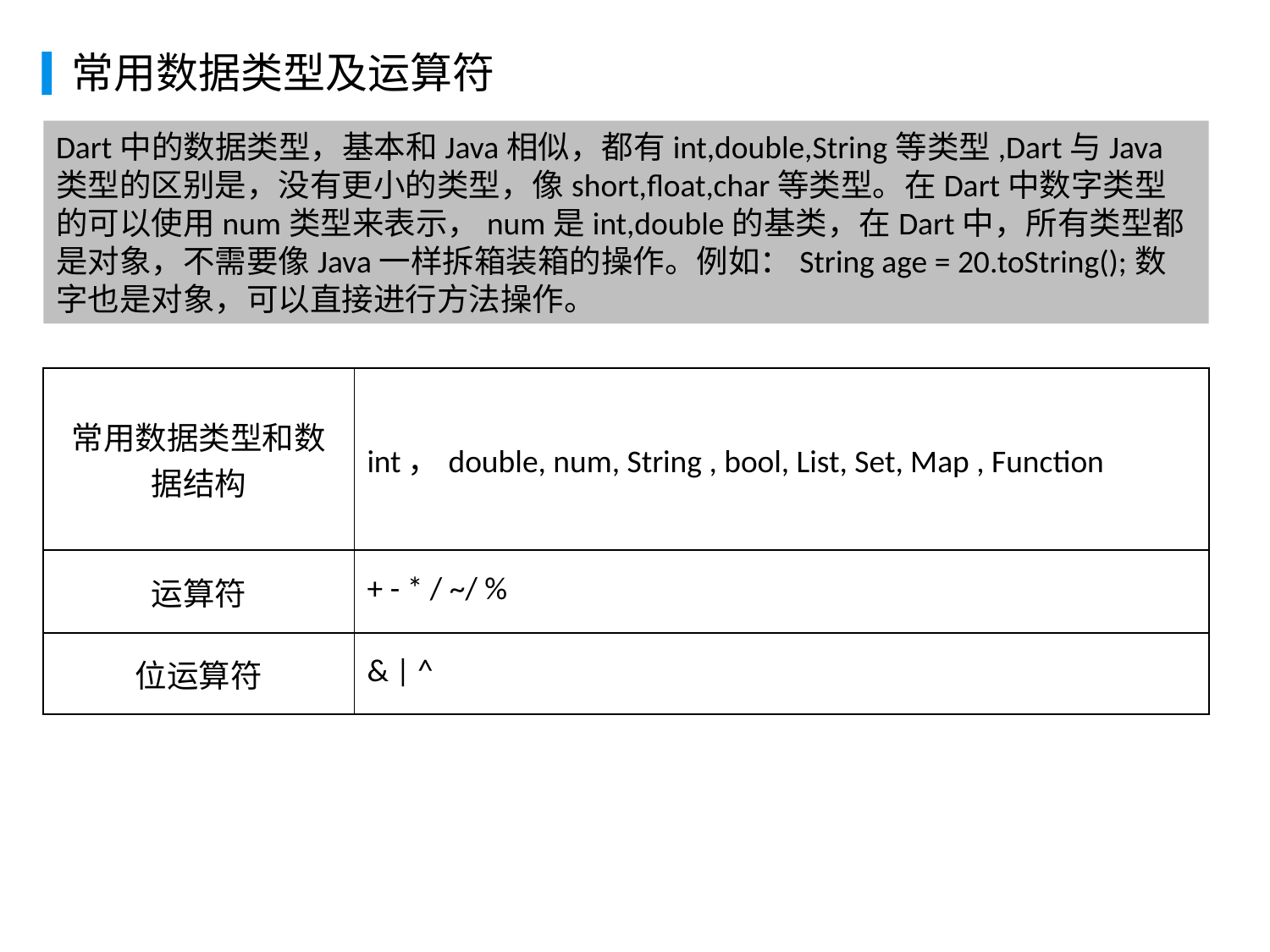

常用数据类型及运算符

Dart中的数据类型，基本和Java相似，都有int,double,String等类型,Dart与Java类型的区别是，没有更小的类型，像short,float,char等类型。在Dart中数字类型的可以使用num类型来表示，num是int,double的基类，在Dart中，所有类型都是对象，不需要像Java一样拆箱装箱的操作。例如：String age = 20.toString();数字也是对象，可以直接进行方法操作。
| 常用数据类型和数据结构 | int，double, num, String , bool, List, Set, Map , Function |
| --- | --- |
| 运算符 | + - \* / ~/ % |
| 位运算符 | & | ^ |